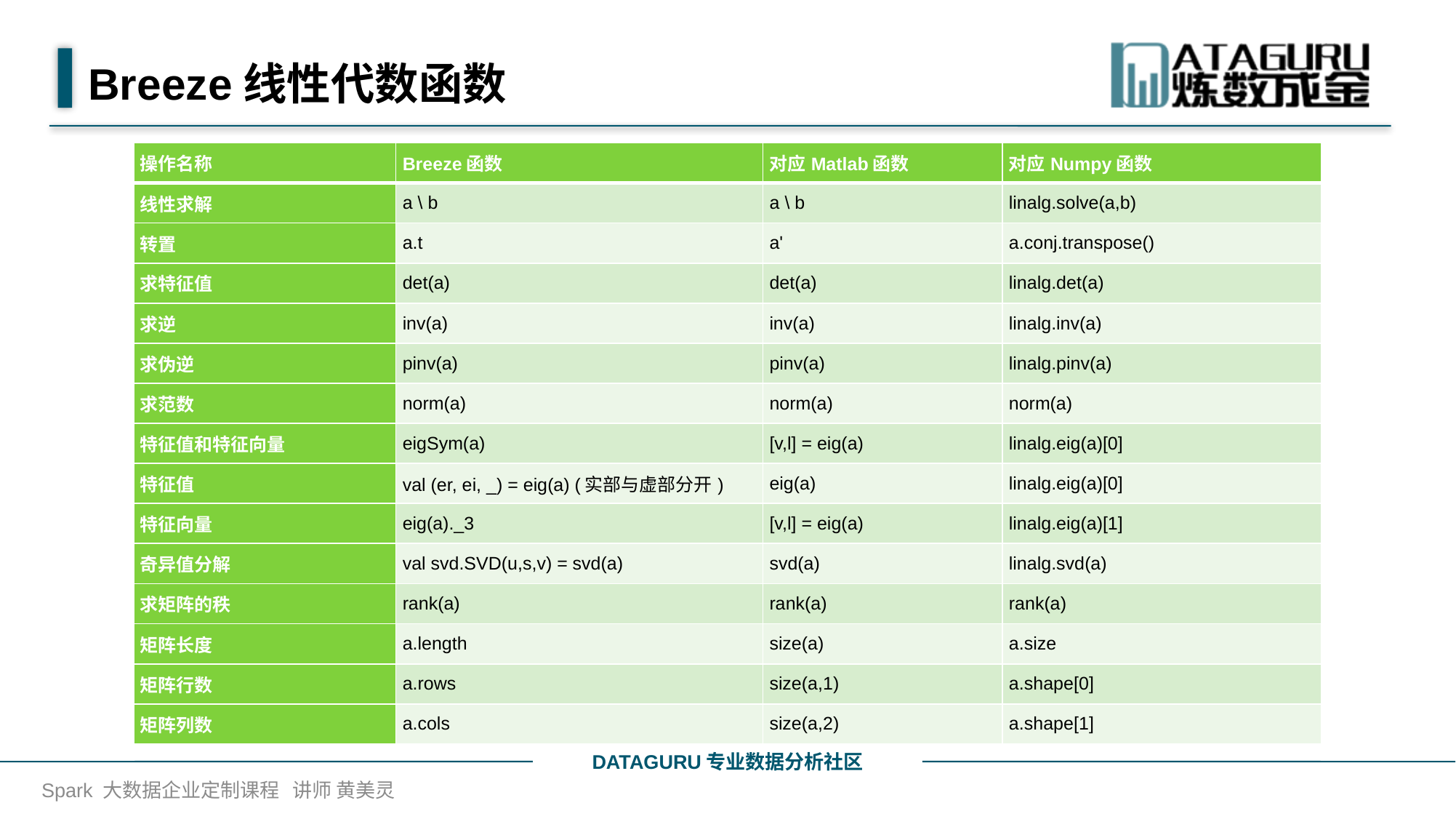

# Breeze线性代数函数
| 操作名称 | Breeze函数 | 对应Matlab函数 | 对应Numpy函数 |
| --- | --- | --- | --- |
| 线性求解 | a \ b | a \ b | linalg.solve(a,b) |
| 转置 | a.t | a' | a.conj.transpose() |
| 求特征值 | det(a) | det(a) | linalg.det(a) |
| 求逆 | inv(a) | inv(a) | linalg.inv(a) |
| 求伪逆 | pinv(a) | pinv(a) | linalg.pinv(a) |
| 求范数 | norm(a) | norm(a) | norm(a) |
| 特征值和特征向量 | eigSym(a) | [v,l] = eig(a) | linalg.eig(a)[0] |
| 特征值 | val (er, ei, \_) = eig(a) (实部与虚部分开) | eig(a) | linalg.eig(a)[0] |
| 特征向量 | eig(a).\_3 | [v,l] = eig(a) | linalg.eig(a)[1] |
| 奇异值分解 | val svd.SVD(u,s,v) = svd(a) | svd(a) | linalg.svd(a) |
| 求矩阵的秩 | rank(a) | rank(a) | rank(a) |
| 矩阵长度 | a.length | size(a) | a.size |
| 矩阵行数 | a.rows | size(a,1) | a.shape[0] |
| 矩阵列数 | a.cols | size(a,2) | a.shape[1] |